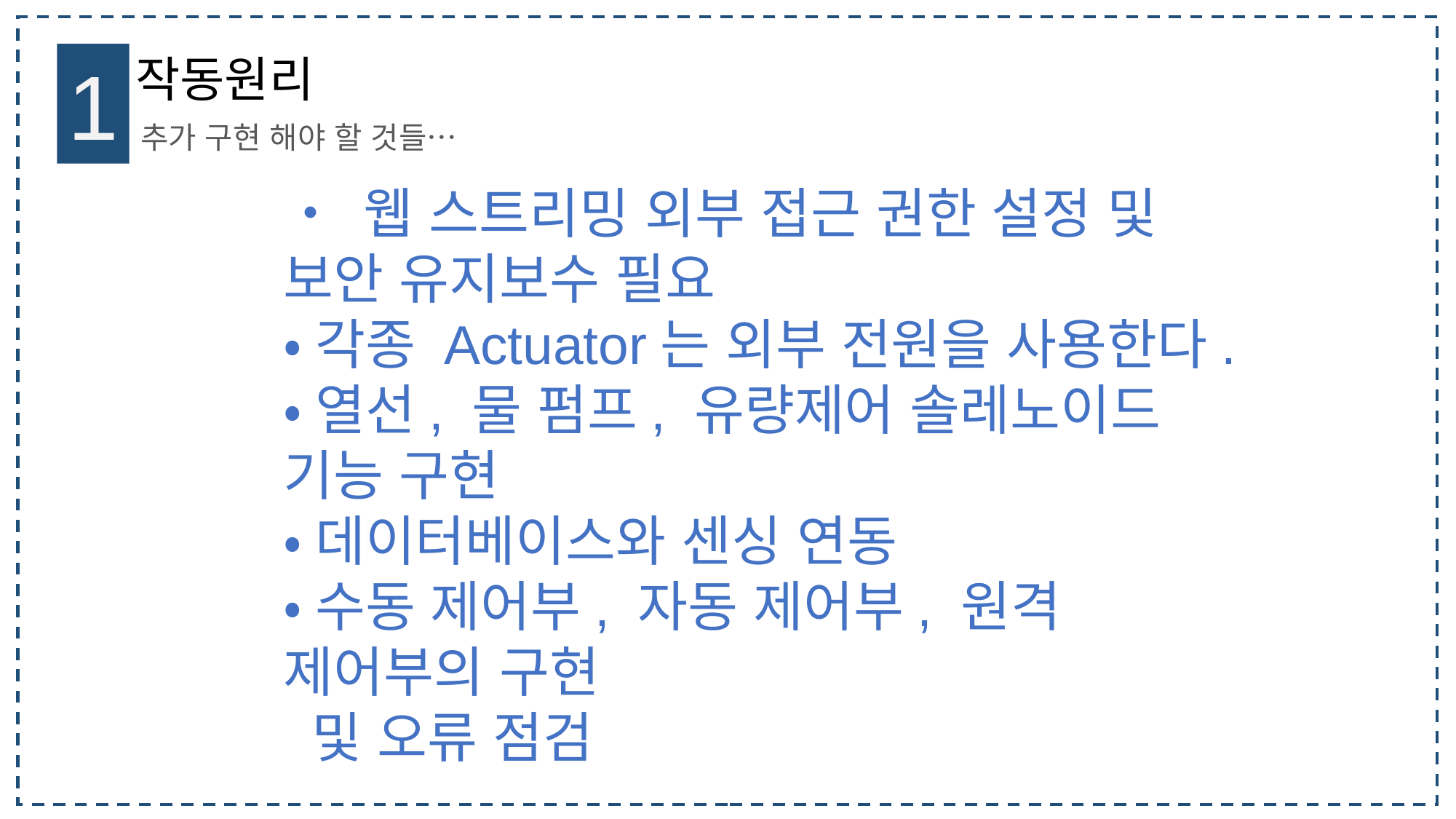

1
작동원리
추가 구현 해야 할 것들…
• 웹 스트리밍 외부 접근 권한 설정 및 보안 유지보수 필요
•각종 Actuator는 외부 전원을 사용한다.
•열선, 물 펌프, 유량제어 솔레노이드 기능 구현
•데이터베이스와 센싱 연동
•수동 제어부, 자동 제어부, 원격 제어부의 구현
 및 오류 점검